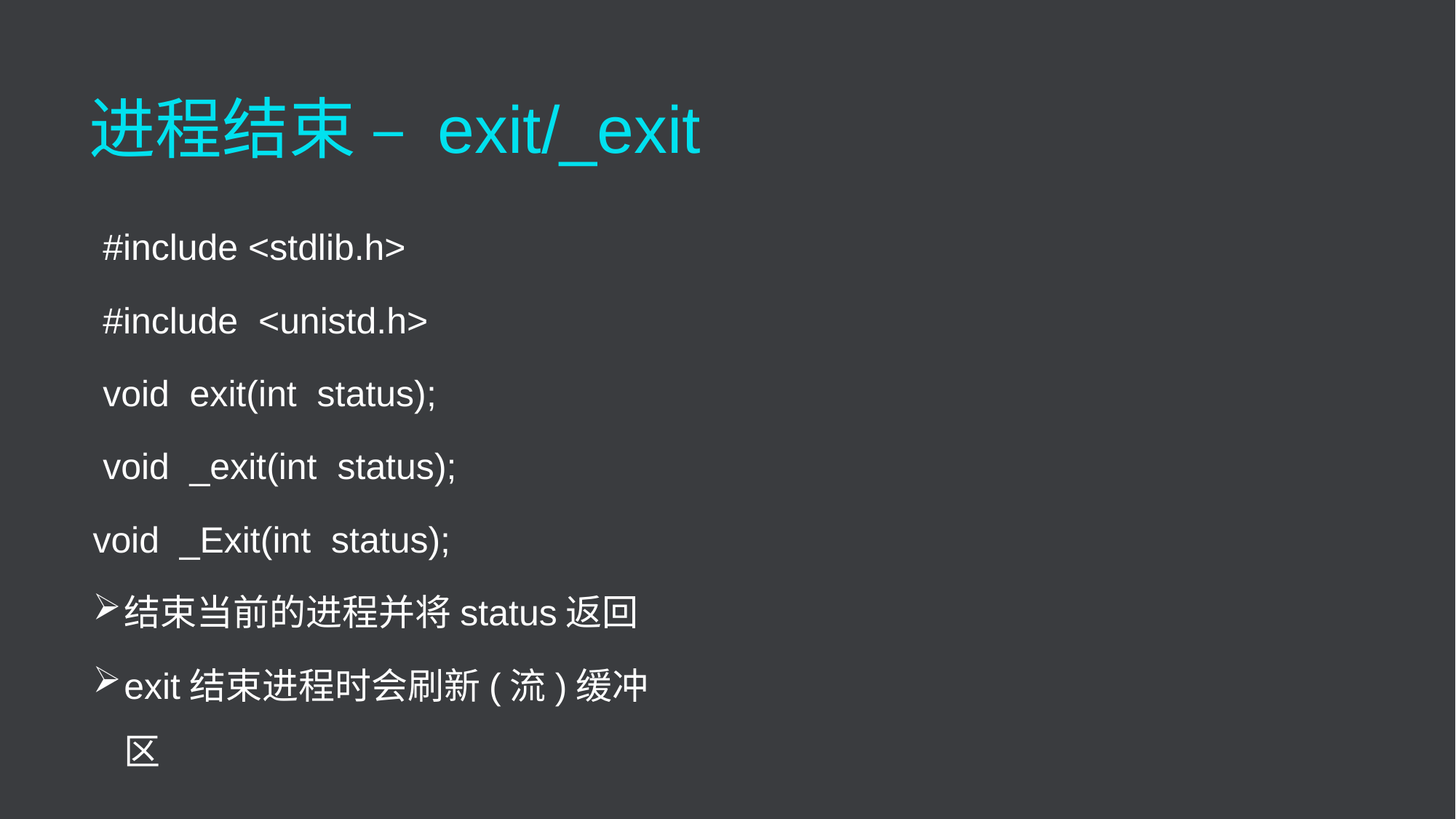

进程结束 – exit/_exit
 #include <stdlib.h>
 #include  <unistd.h>
 void  exit(int  status);
 void  _exit(int  status);
void  _Exit(int  status);
结束当前的进程并将status返回
exit结束进程时会刷新(流)缓冲区